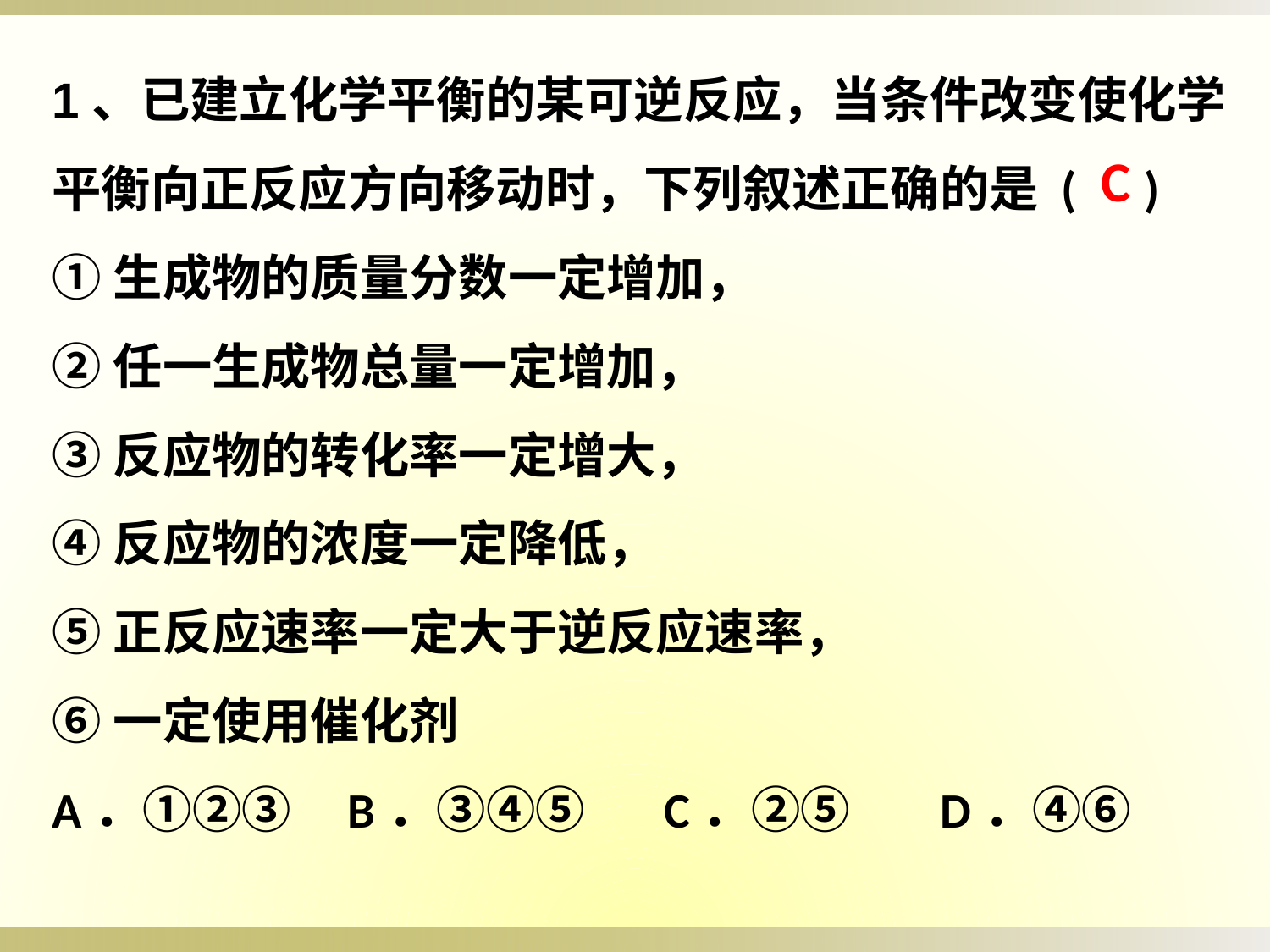

1、已建立化学平衡的某可逆反应，当条件改变使化学平衡向正反应方向移动时，下列叙述正确的是 (      )
①生成物的质量分数一定增加，
②任一生成物总量一定增加，
③反应物的转化率一定增大，
④反应物的浓度一定降低，
⑤正反应速率一定大于逆反应速率，
⑥一定使用催化剂
A．①②③    B．③④⑤      C．②⑤       D．④⑥
C